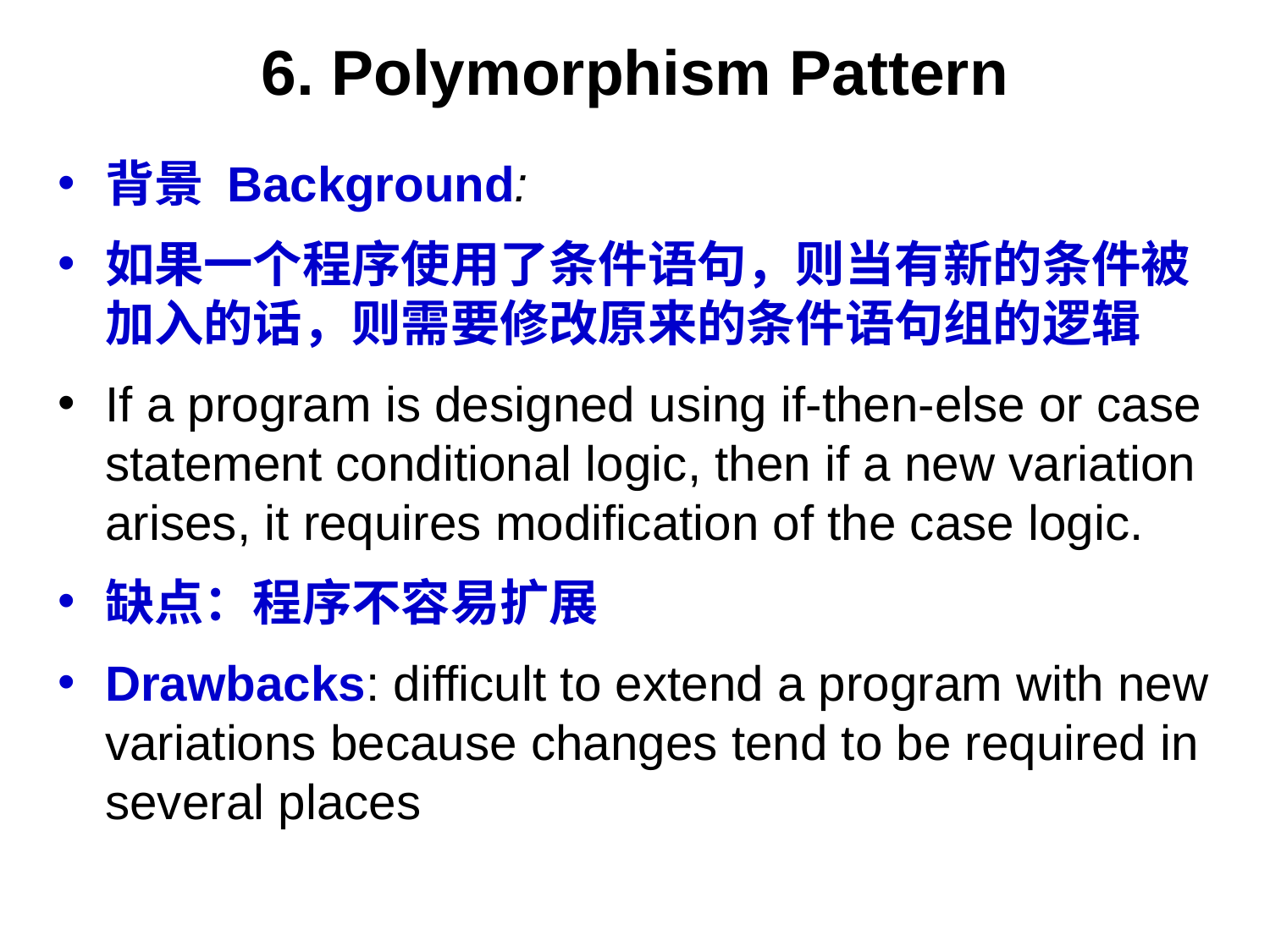

# 6. Polymorphism Pattern
背景 Background:
如果一个程序使用了条件语句，则当有新的条件被加入的话，则需要修改原来的条件语句组的逻辑
If a program is designed using if-then-else or case statement conditional logic, then if a new variation arises, it requires modification of the case logic.
缺点：程序不容易扩展
Drawbacks: difficult to extend a program with new variations because changes tend to be required in several places